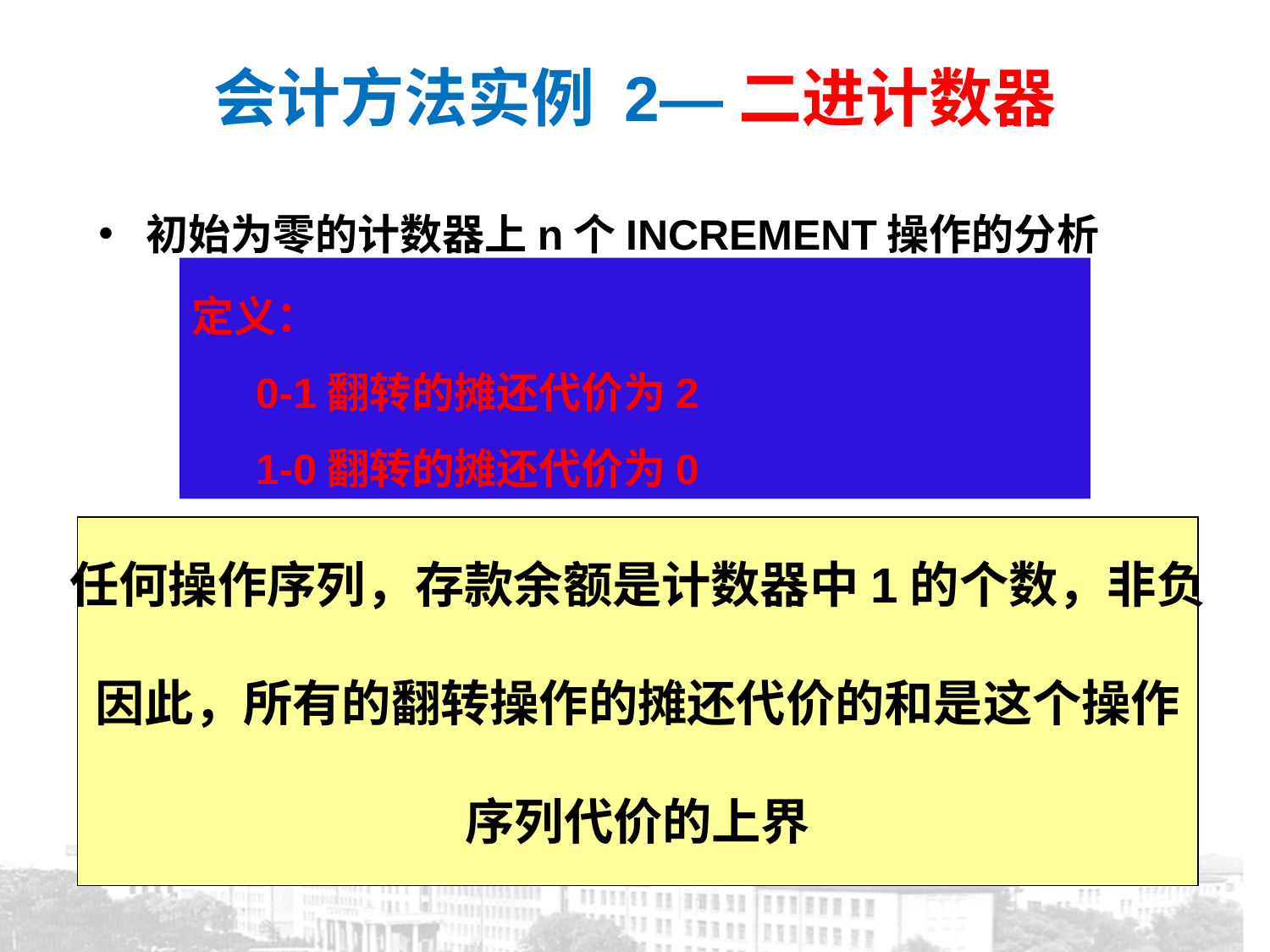

# 会计方法实例 2—二进计数器
初始为零的计数器上n个INCREMENT操作的分析

定义：
0-1翻转的摊还代价为2
1-0翻转的摊还代价为0
任何操作序列，存款余额是计数器中1的个数，非负

因此，所有的翻转操作的摊还代价的和是这个操作

序列代价的上界